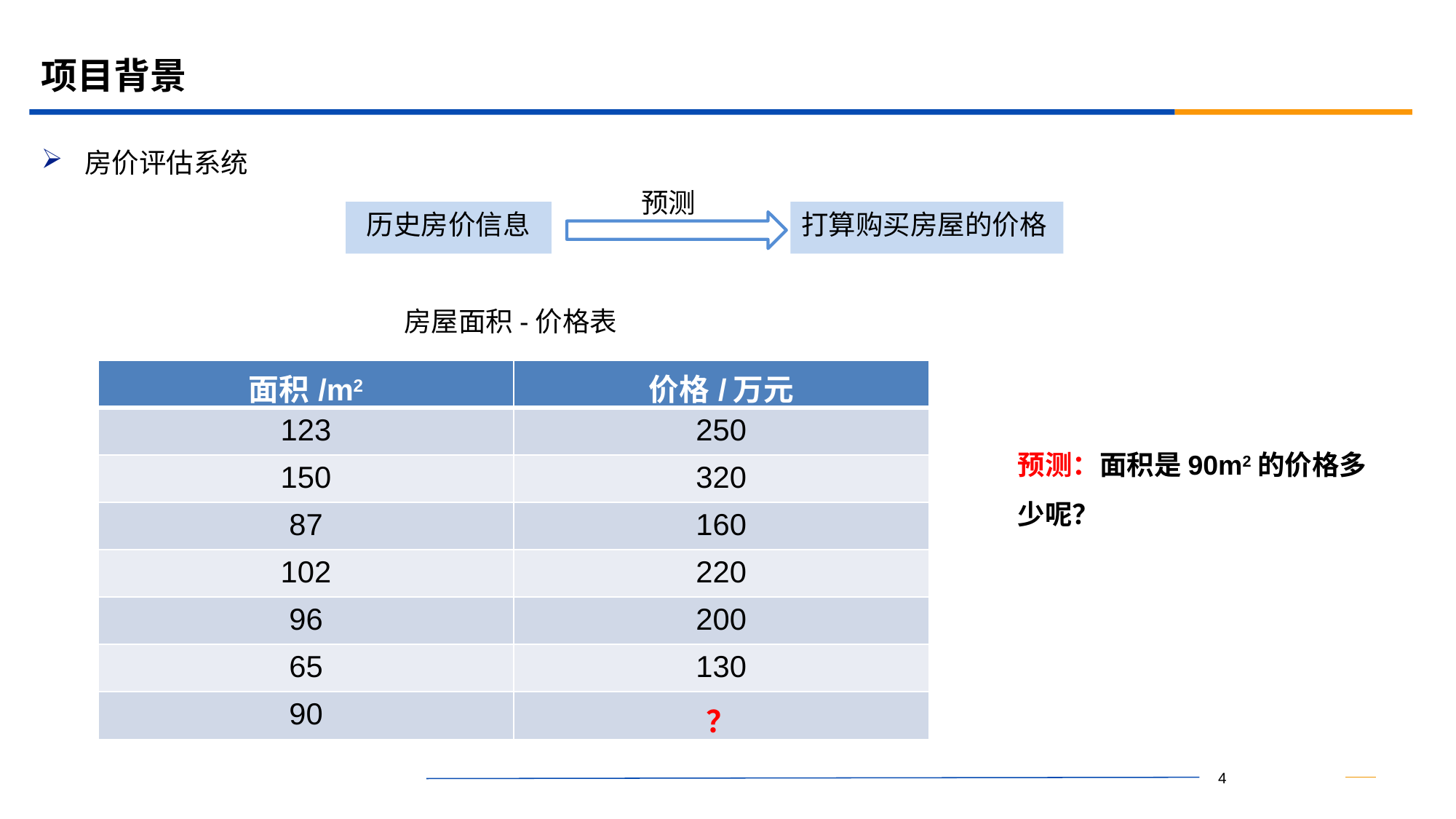

# 项目背景
房价评估系统

预测
历史房价信息
打算购买房屋的价格

房屋面积-价格表
| 面积/m2 | 价格/万元 |
| --- | --- |
| 123 | 250 |
| 150 | 320 |
| 87 | 160 |
| 102 | 220 |
| 96 | 200 |
| 65 | 130 |
| 90 | ？ |
预测：面积是90m2的价格多少呢？